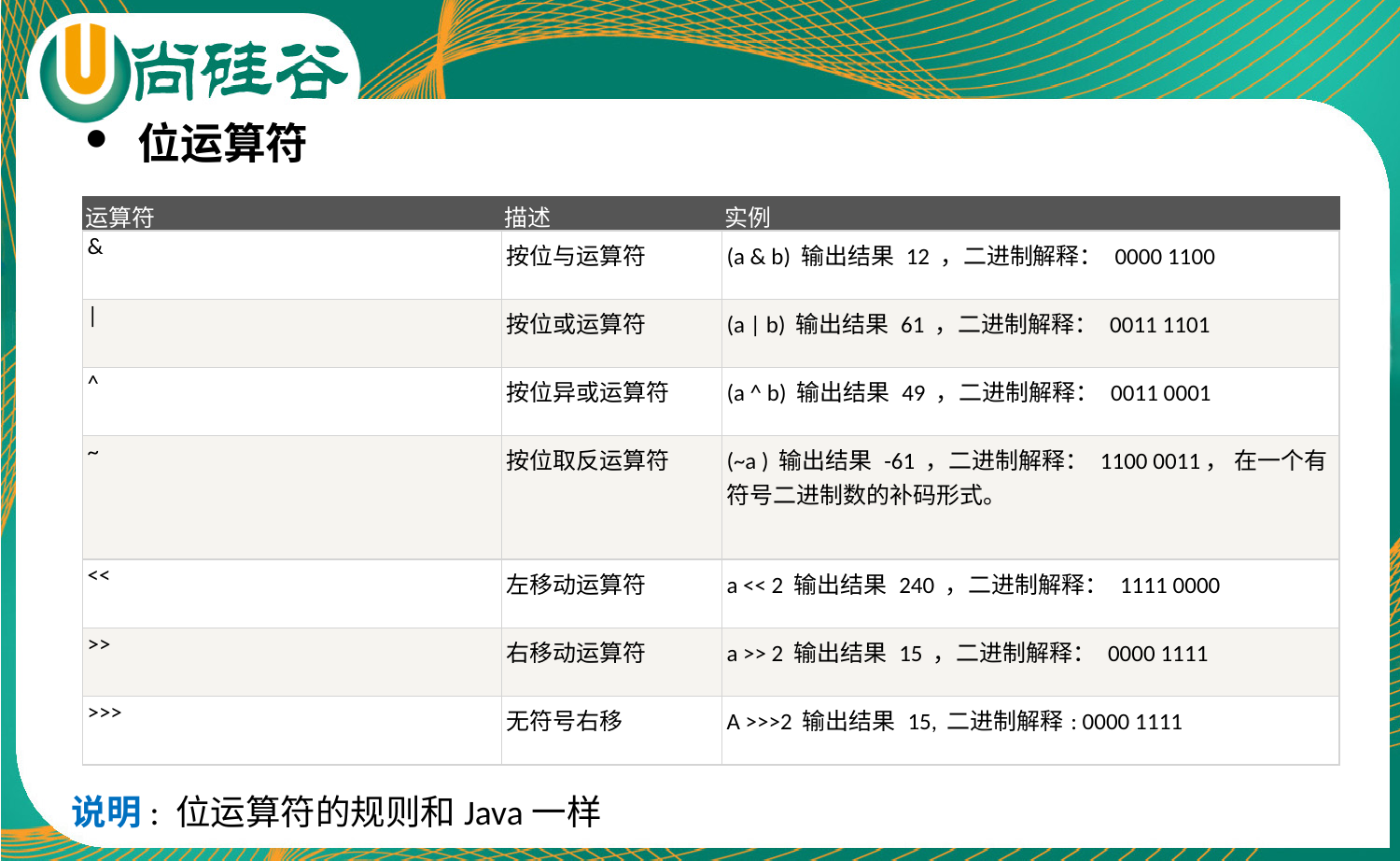

位运算符

| 运算符 | 描述 | 实例 |
| --- | --- | --- |
| & | 按位与运算符 | (a & b) 输出结果 12 ，二进制解释： 0000 1100 |
| | | 按位或运算符 | (a | b) 输出结果 61 ，二进制解释： 0011 1101 |
| ^ | 按位异或运算符 | (a ^ b) 输出结果 49 ，二进制解释： 0011 0001 |
| ~ | 按位取反运算符 | (~a ) 输出结果 -61 ，二进制解释： 1100 0011， 在一个有符号二进制数的补码形式。 |
| << | 左移动运算符 | a << 2 输出结果 240 ，二进制解释： 1111 0000 |
| >> | 右移动运算符 | a >> 2 输出结果 15 ，二进制解释： 0000 1111 |
| >>> | 无符号右移 | A >>>2 输出结果 15, 二进制解释: 0000 1111 |
说明: 位运算符的规则和Java一样